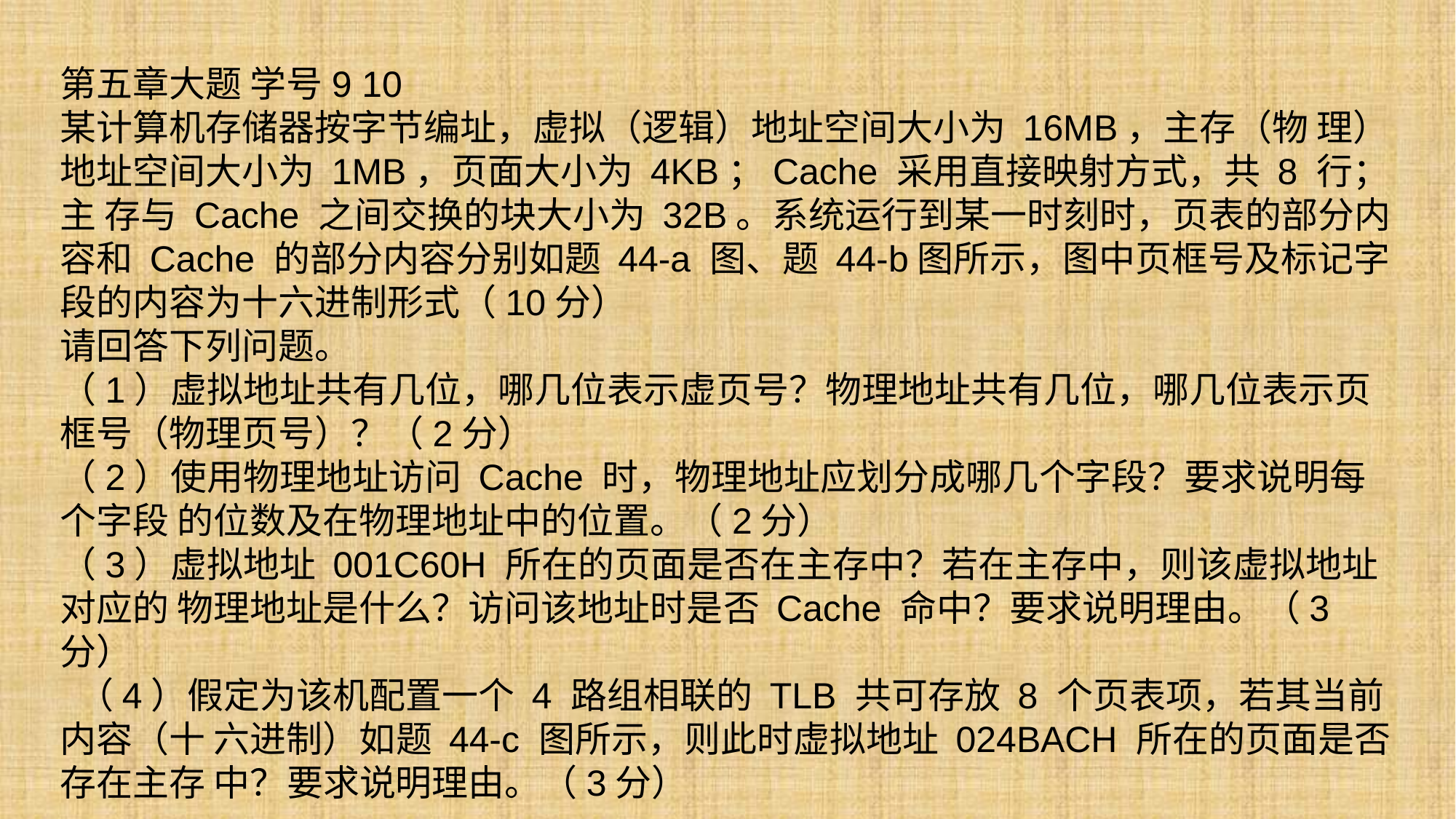

第五章大题 学号9 10
某计算机存储器按字节编址，虚拟（逻辑）地址空间大小为 16MB，主存（物 理）地址空间大小为 1MB，页面大小为 4KB；Cache 采用直接映射方式，共 8 行；主 存与 Cache 之间交换的块大小为 32B。系统运行到某一时刻时，页表的部分内容和 Cache 的部分内容分别如题 44-a 图、题 44-b图所示，图中页框号及标记字段的内容为十六进制形式（10分）
请回答下列问题。
（1）虚拟地址共有几位，哪几位表示虚页号？物理地址共有几位，哪几位表示页框号（物理页号）？（2分）
（2）使用物理地址访问 Cache 时，物理地址应划分成哪几个字段？要求说明每个字段 的位数及在物理地址中的位置。（2分）
（3）虚拟地址 001C60H 所在的页面是否在主存中？若在主存中，则该虚拟地址对应的 物理地址是什么？访问该地址时是否 Cache 命中？要求说明理由。（3分）
 （4）假定为该机配置一个 4 路组相联的 TLB 共可存放 8 个页表项，若其当前内容（十 六进制）如题 44-c 图所示，则此时虚拟地址 024BACH 所在的页面是否存在主存 中？要求说明理由。（3分）